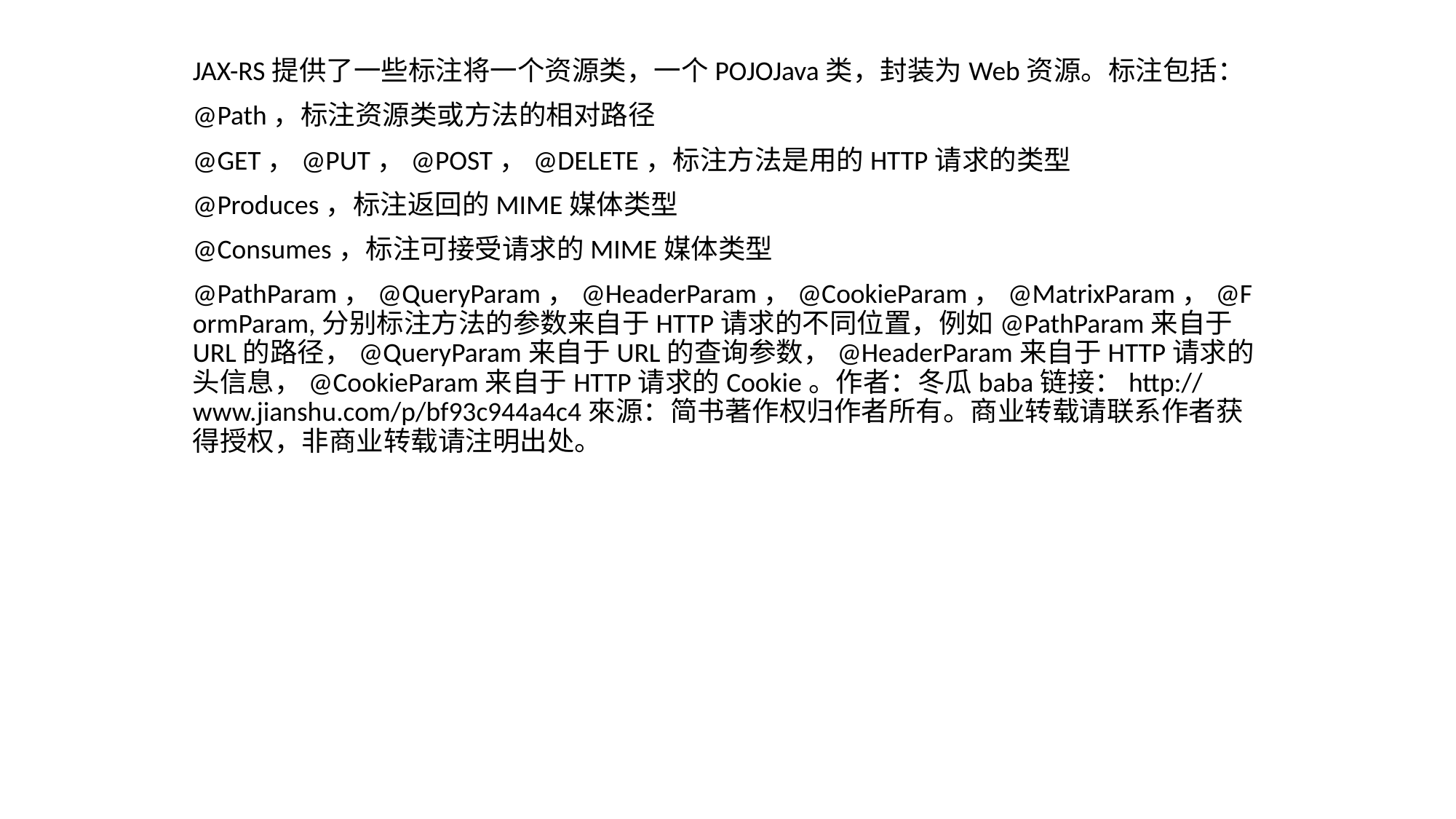

JAX-RS提供了一些标注将一个资源类，一个POJOJava类，封装为Web资源。标注包括：
@Path，标注资源类或方法的相对路径
@GET，@PUT，@POST，@DELETE，标注方法是用的HTTP请求的类型
@Produces，标注返回的MIME媒体类型
@Consumes，标注可接受请求的MIME媒体类型
@PathParam，@QueryParam，@HeaderParam，@CookieParam，@MatrixParam，@FormParam,分别标注方法的参数来自于HTTP请求的不同位置，例如@PathParam来自于URL的路径，@QueryParam来自于URL的查询参数，@HeaderParam来自于HTTP请求的头信息，@CookieParam来自于HTTP请求的Cookie。作者：冬瓜baba链接：http://www.jianshu.com/p/bf93c944a4c4來源：简书著作权归作者所有。商业转载请联系作者获得授权，非商业转载请注明出处。